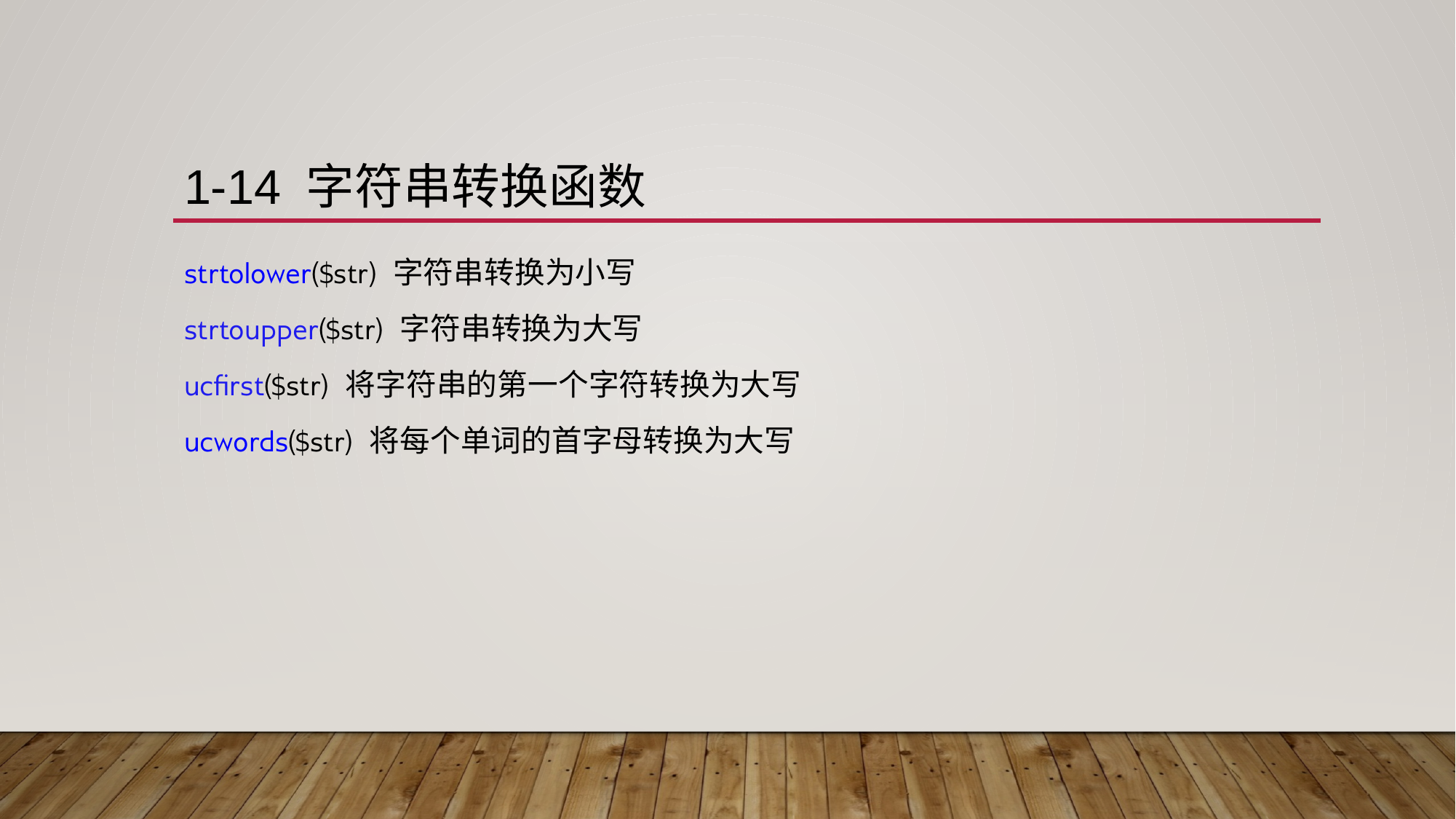

# 1-14 字符串转换函数
strtolower($str) 字符串转换为小写
strtoupper($str) 字符串转换为大写
ucfirst($str) 将字符串的第一个字符转换为大写
ucwords($str) 将每个单词的首字母转换为大写